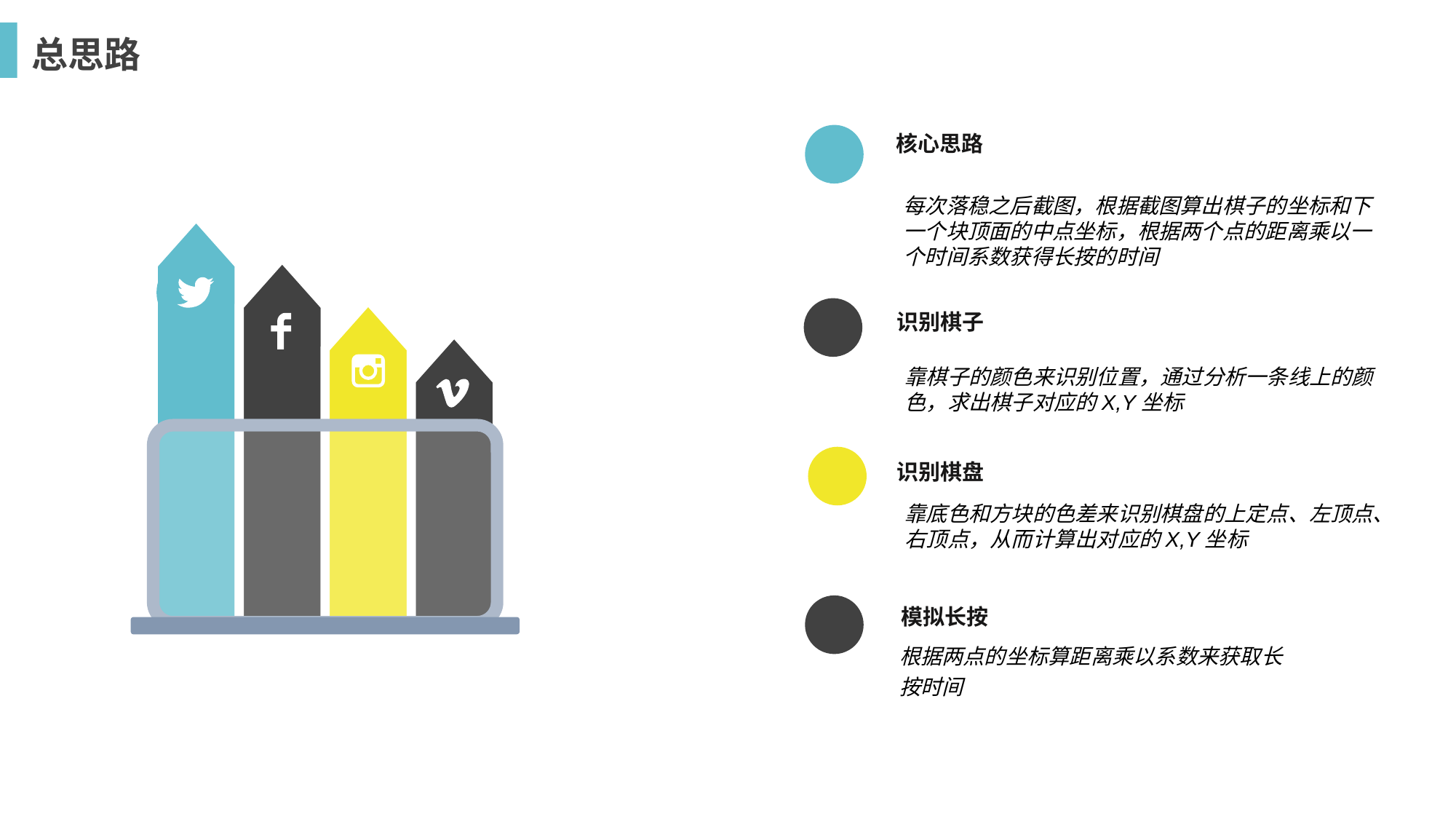

总思路
核心思路

每次落稳之后截图，根据截图算出棋子的坐标和下一个块顶面的中点坐标，根据两个点的距离乘以一个时间系数获得长按的时间

识别棋子
靠棋子的颜色来识别位置，通过分析一条线上的颜色，求出棋子对应的X,Y坐标

识别棋盘
靠底色和方块的色差来识别棋盘的上定点、左顶点、右顶点，从而计算出对应的X,Y坐标

模拟长按
根据两点的坐标算距离乘以系数来获取长按时间